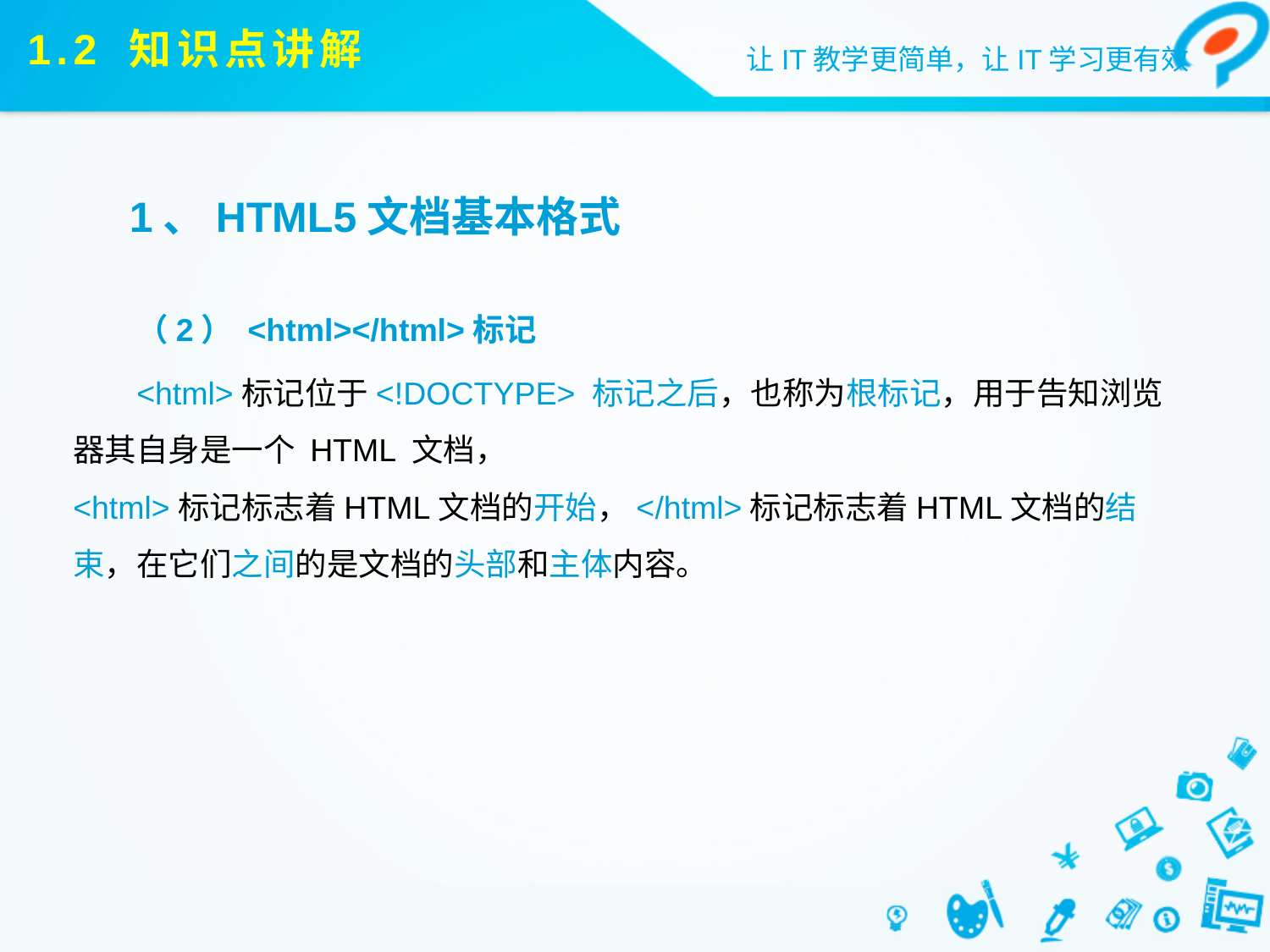

# 1.2 知识点讲解
1、HTML5文档基本格式
（2） <html></html>标记
<html>标记位于<!DOCTYPE> 标记之后，也称为根标记，用于告知浏览器其自身是一个 HTML 文档， <html>标记标志着HTML文档的开始，</html>标记标志着HTML文档的结束，在它们之间的是文档的头部和主体内容。